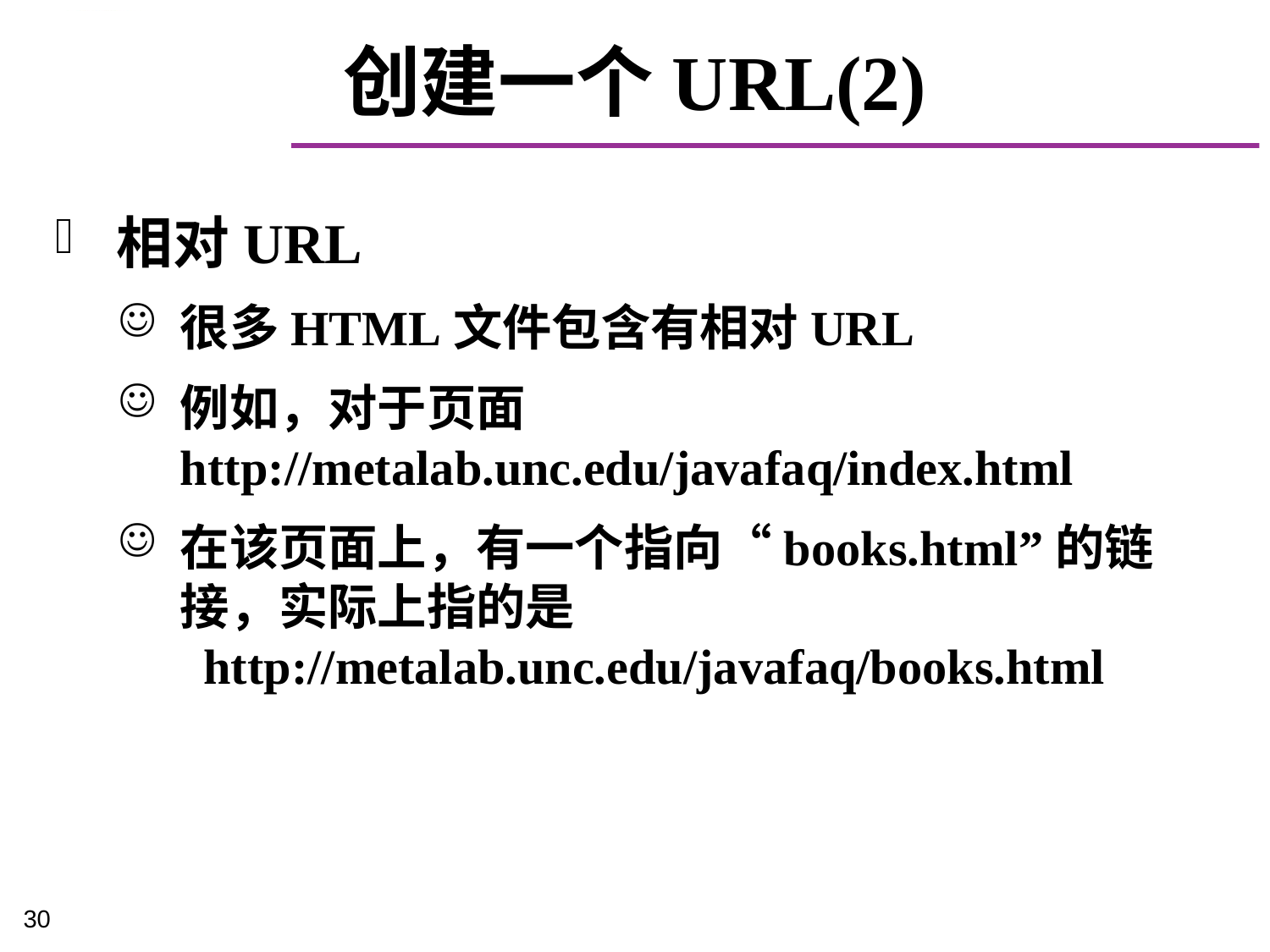

# 创建一个URL(2)
相对URL
很多HTML文件包含有相对URL
例如，对于页面
http://metalab.unc.edu/javafaq/index.html
在该页面上，有一个指向“books.html”的链接，实际上指的是
 http://metalab.unc.edu/javafaq/books.html
30